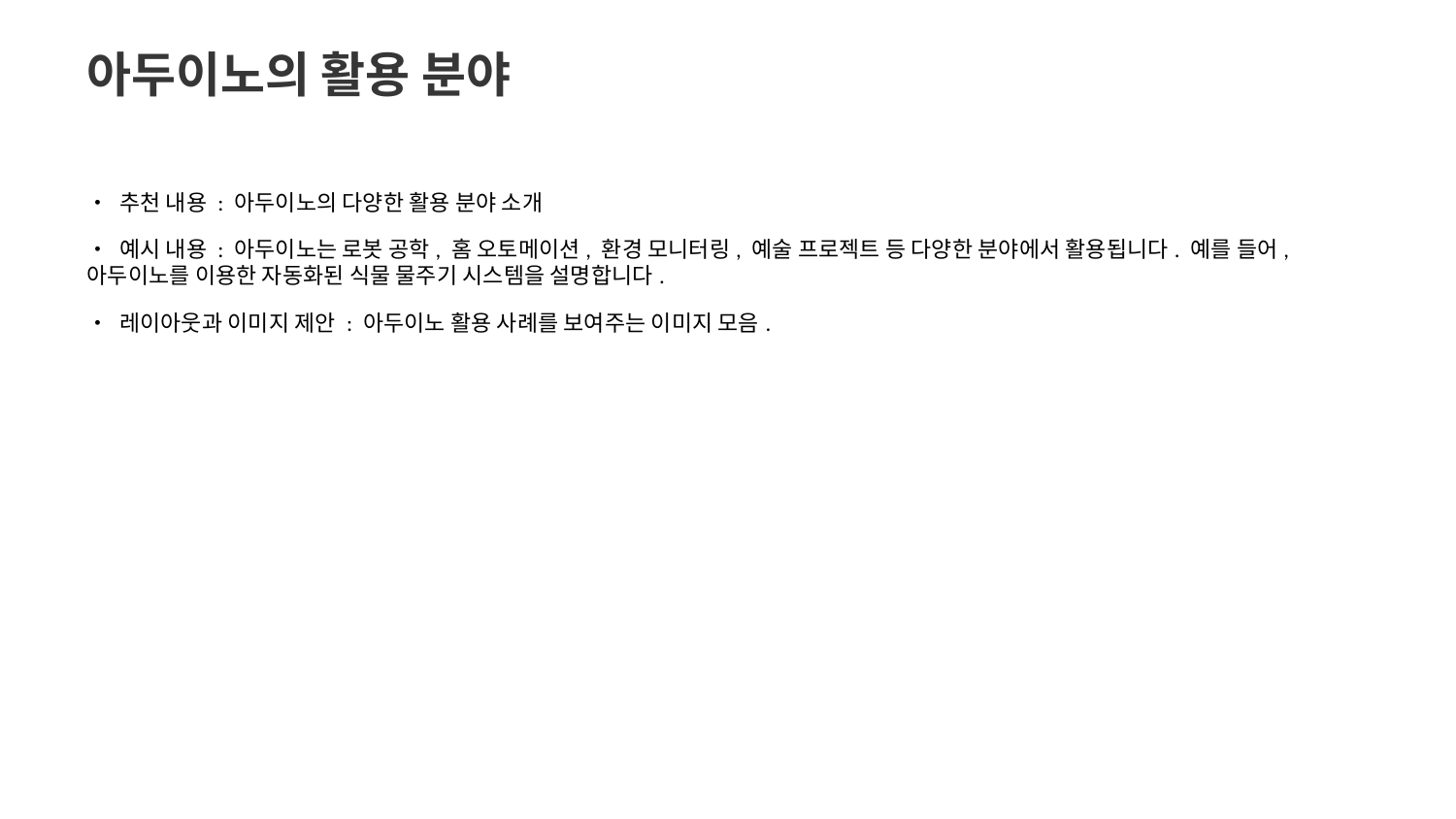

아두이노의 활용 분야
• 추천 내용 : 아두이노의 다양한 활용 분야 소개
• 예시 내용 : 아두이노는 로봇 공학, 홈 오토메이션, 환경 모니터링, 예술 프로젝트 등 다양한 분야에서 활용됩니다. 예를 들어, 아두이노를 이용한 자동화된 식물 물주기 시스템을 설명합니다.
• 레이아웃과 이미지 제안 : 아두이노 활용 사례를 보여주는 이미지 모음.